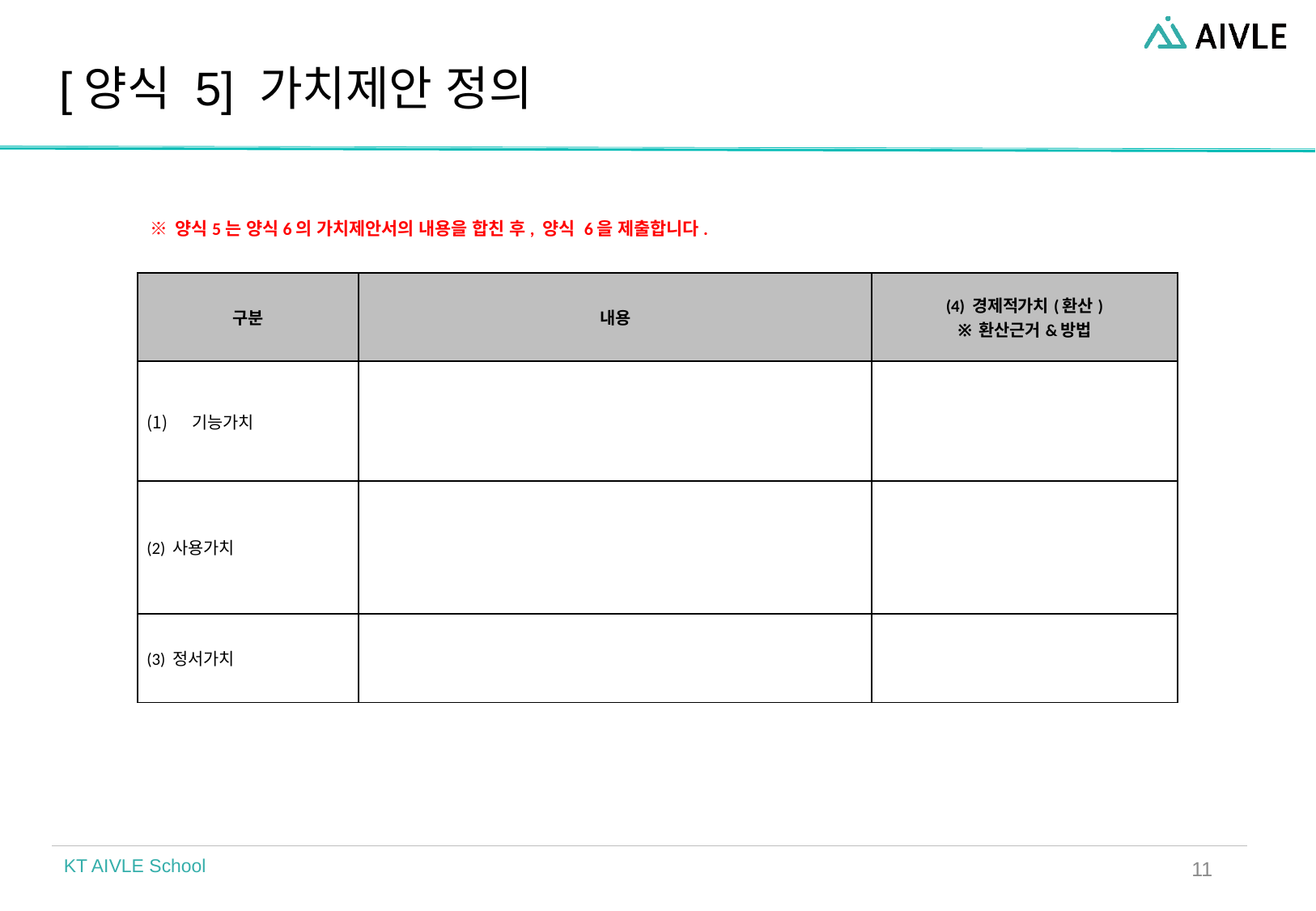

# [양식 5] 가치제안 정의
※ 양식5는 양식6의 가치제안서의 내용을 합친 후, 양식 6을 제출합니다.
| 구분 | 내용 | (4) 경제적가치(환산) ※ 환산근거&방법 |
| --- | --- | --- |
| 기능가치 |  |  |
| (2) 사용가치 |  |  |
| (3) 정서가치 |  |  |